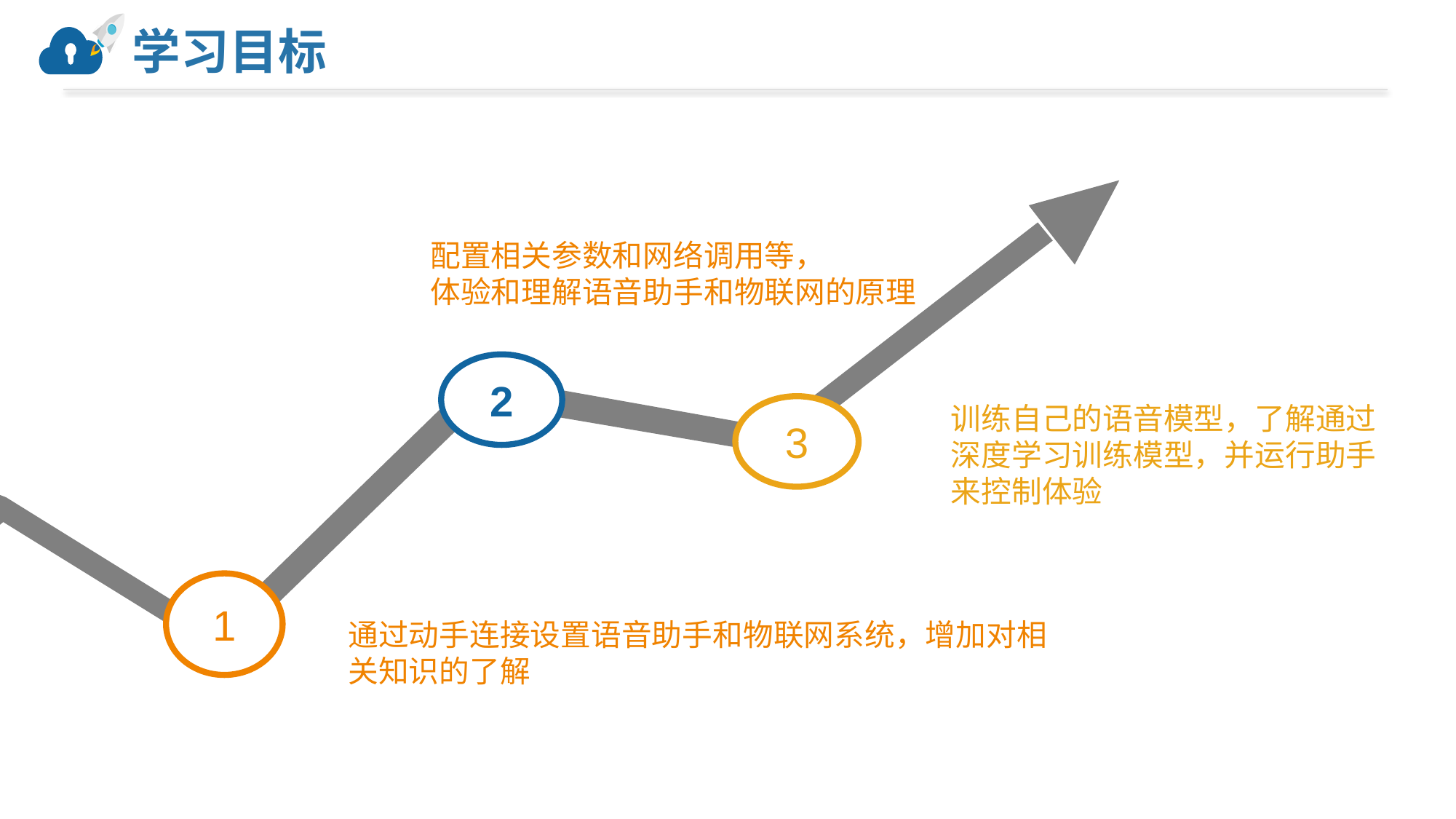

# 学习目标

配置相关参数和网络调用等，
体验和理解语音助手和物联网的原理
2
训练自己的语音模型，了解通过
深度学习训练模型，并运行助手
来控制体验
3
1
通过动手连接设置语音助手和物联网系统，增加对相关知识的了解